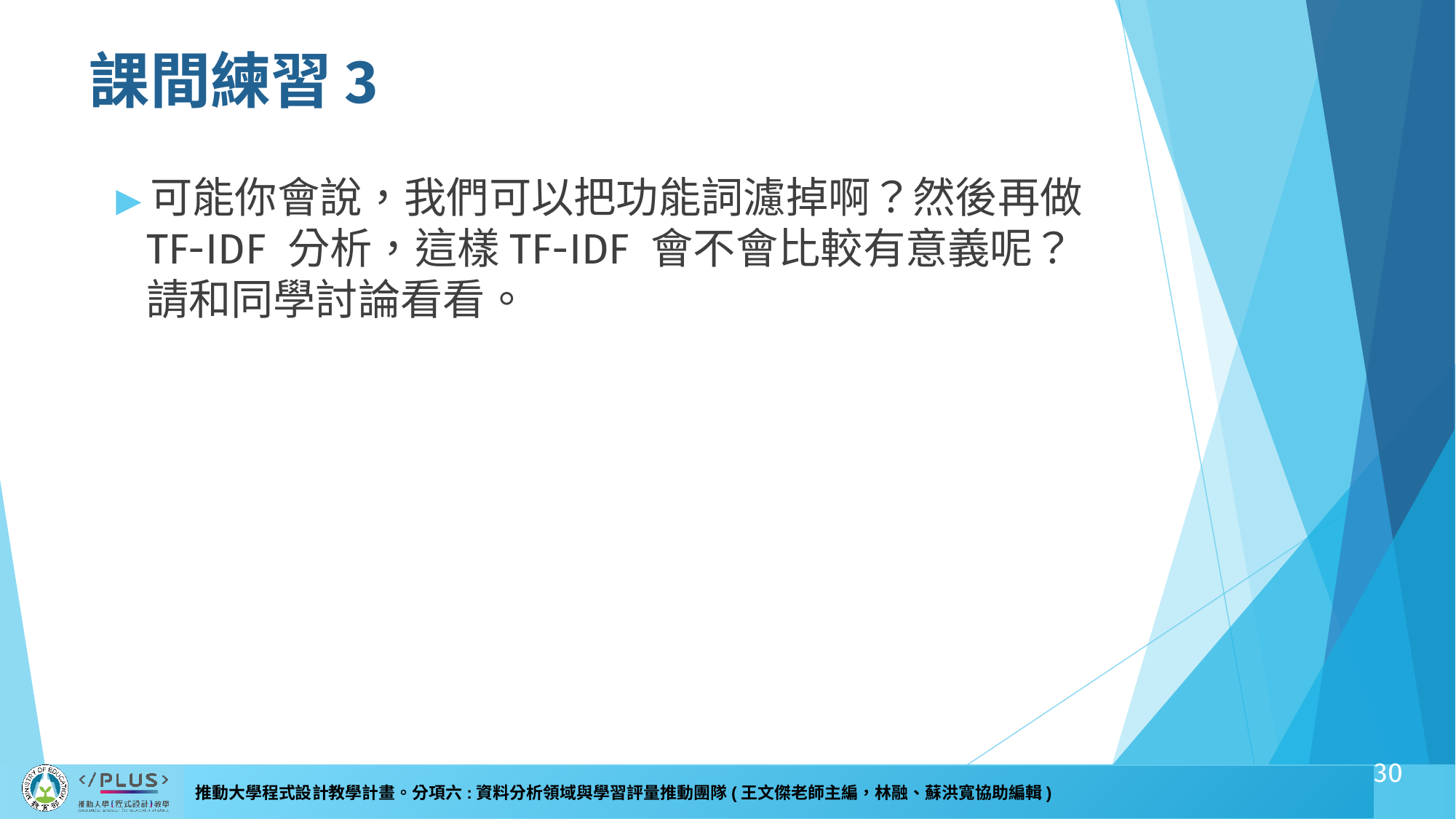

# 課間練習3
可能你會說，我們可以把功能詞濾掉啊？然後再做TF-IDF 分析，這樣TF-IDF 會不會比較有意義呢？請和同學討論看看。

30